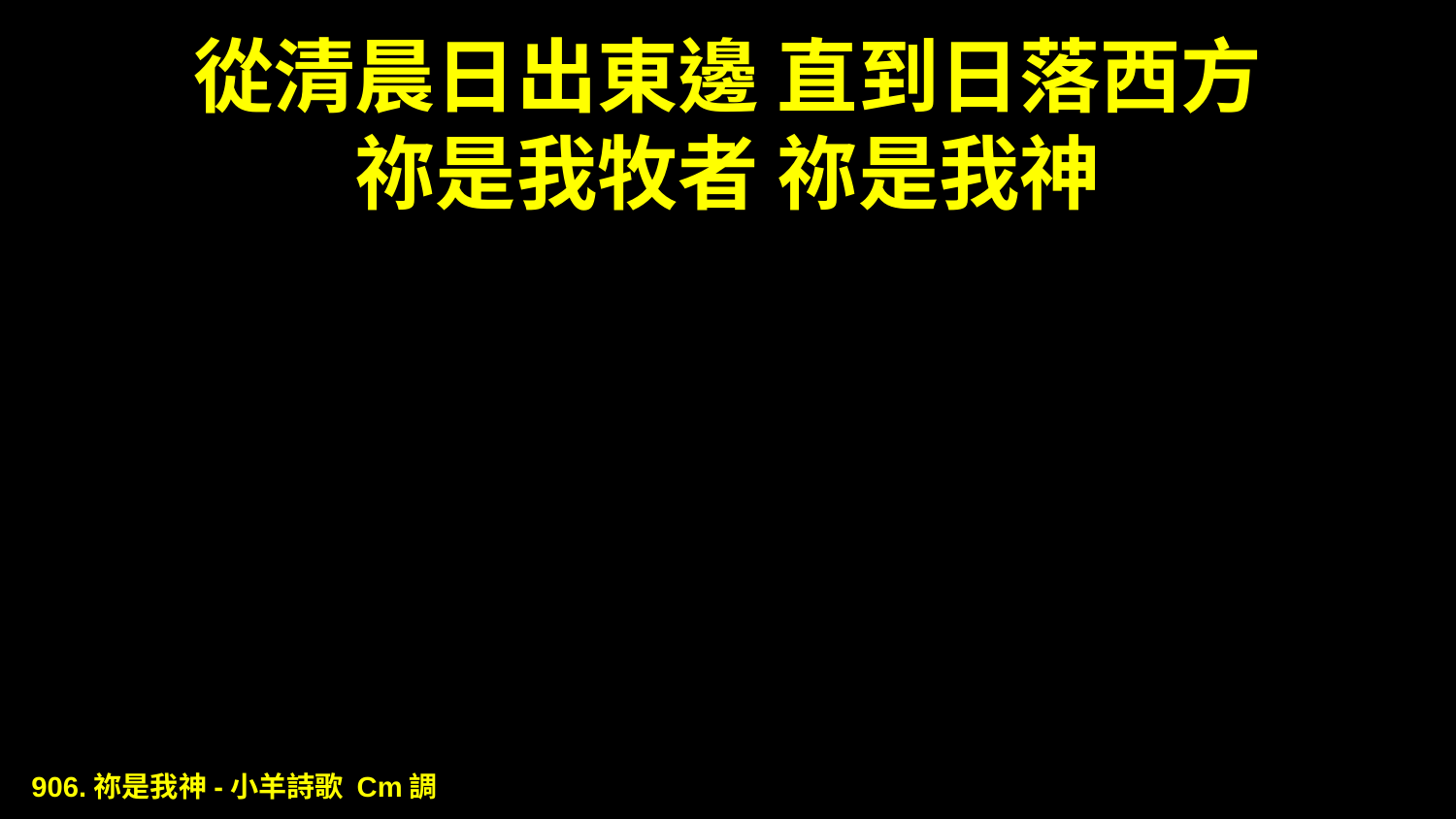

# 從清晨日出東邊 直到日落西方 祢是我牧者 祢是我神
906.祢是我神-小羊詩歌 Cm調